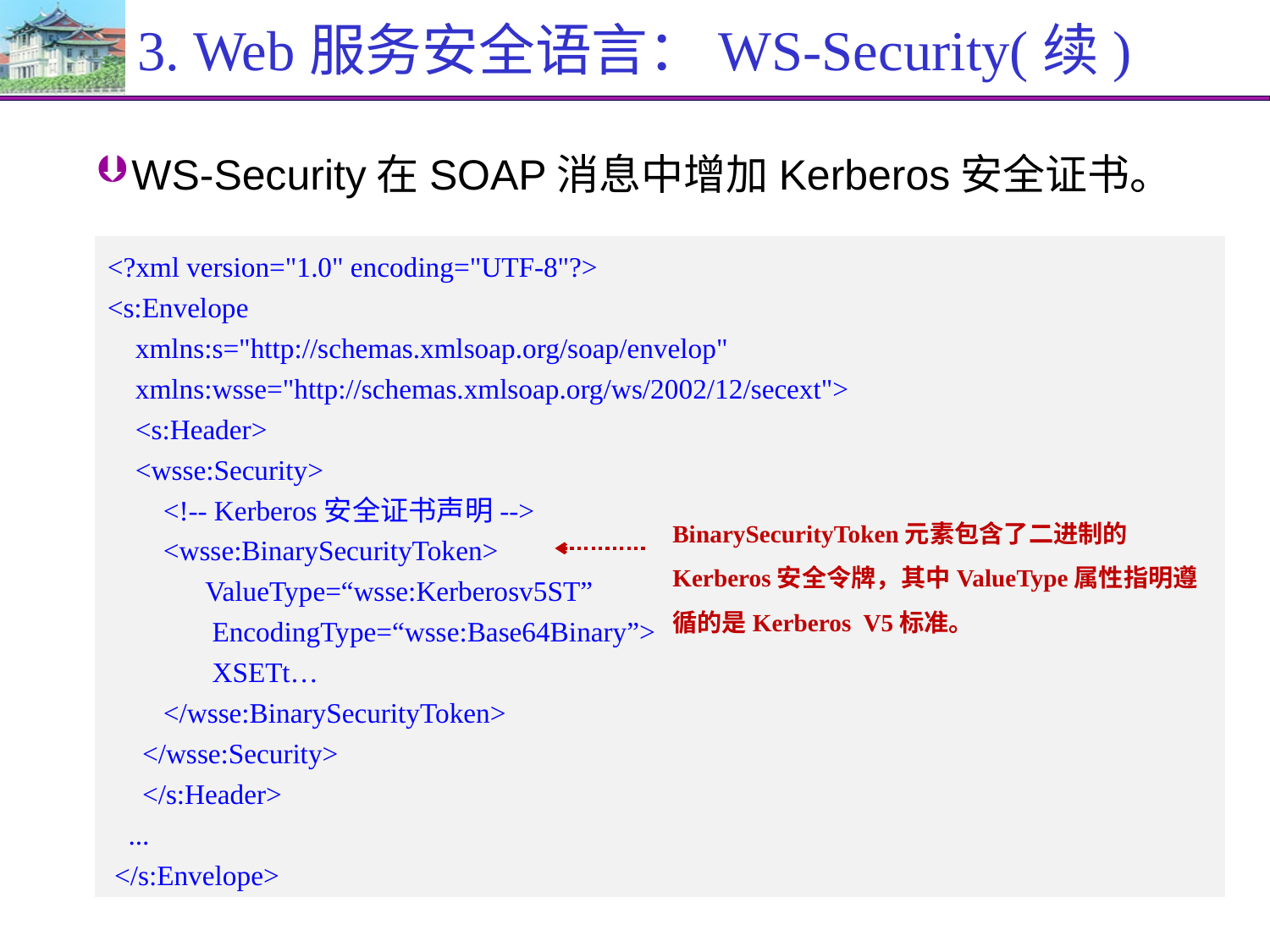

# 3. Web服务安全语言：WS-Security(续)
WS-Security在SOAP消息中增加Kerberos安全证书。
<?xml version="1.0" encoding="UTF-8"?>
<s:Envelope
    xmlns:s="http://schemas.xmlsoap.org/soap/envelop"
    xmlns:wsse="http://schemas.xmlsoap.org/ws/2002/12/secext">
    <s:Header>
    <wsse:Security>
        <!-- Kerberos安全证书声明-->
        <wsse:BinarySecurityToken>
              ValueType=“wsse:Kerberosv5ST”
               EncodingType=“wsse:Base64Binary”>
               XSETt…
        </wsse:BinarySecurityToken>
     </wsse:Security>
     </s:Header>
   ...
 </s:Envelope>
BinarySecurityToken元素包含了二进制的Kerberos安全令牌，其中ValueType属性指明遵循的是Kerberos  V5标准。